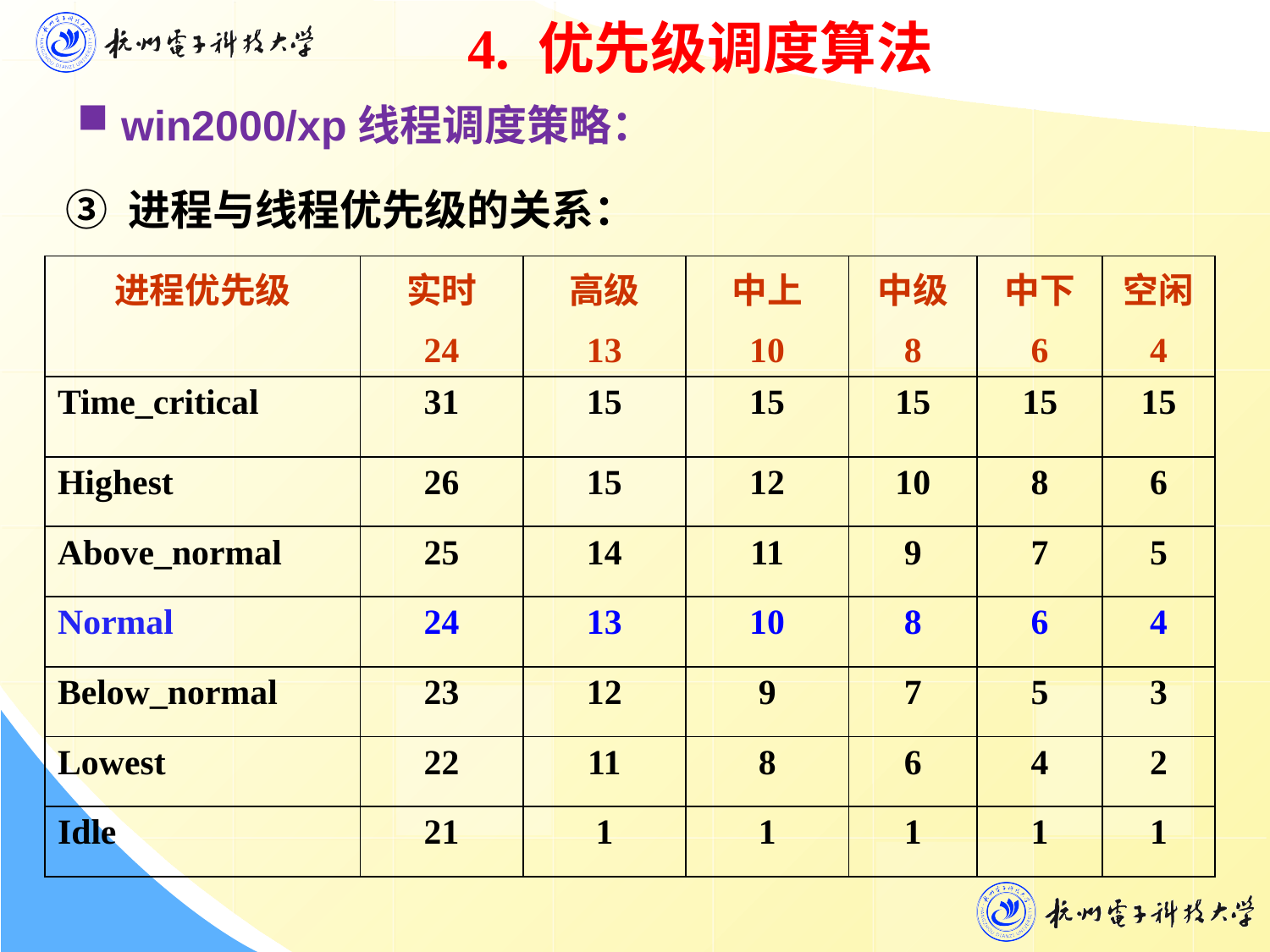

4. 优先级调度算法
 win2000/xp线程调度策略：
   ③ 进程与线程优先级的关系：
| 进程优先级 | 实时 24 | 高级 13 | 中上 10 | 中级 8 | 中下 6 | 空闲 4 |
| --- | --- | --- | --- | --- | --- | --- |
| Time\_critical | 31 | 15 | 15 | 15 | 15 | 15 |
| Highest | 26 | 15 | 12 | 10 | 8 | 6 |
| Above\_normal | 25 | 14 | 11 | 9 | 7 | 5 |
| Normal | 24 | 13 | 10 | 8 | 6 | 4 |
| Below\_normal | 23 | 12 | 9 | 7 | 5 | 3 |
| Lowest | 22 | 11 | 8 | 6 | 4 | 2 |
| Idle | 21 | 1 | 1 | 1 | 1 | 1 |